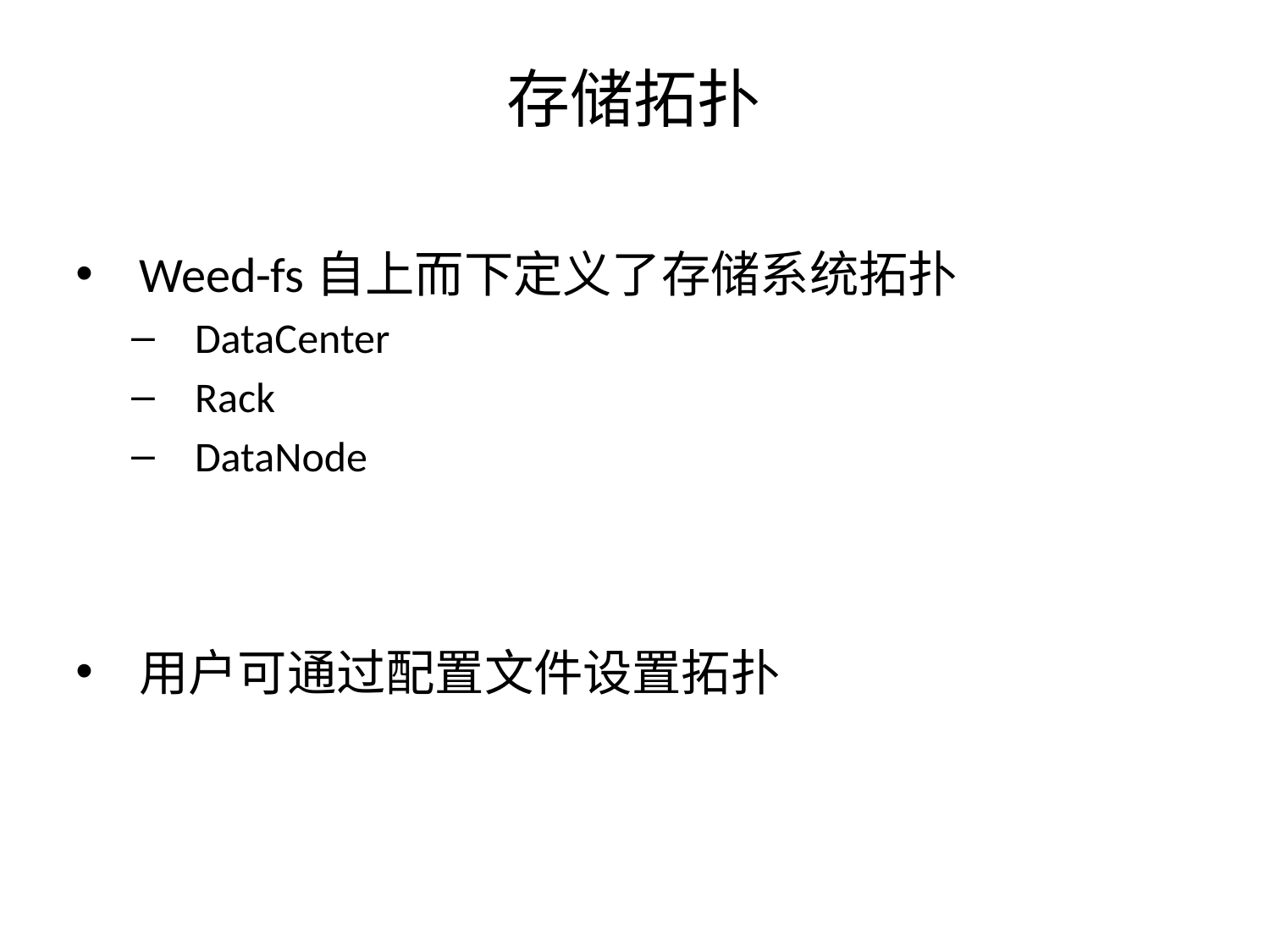

# 存储拓扑

Weed-fs自上而下定义了存储系统拓扑
DataCenter
Rack
DataNode

用户可通过配置文件设置拓扑